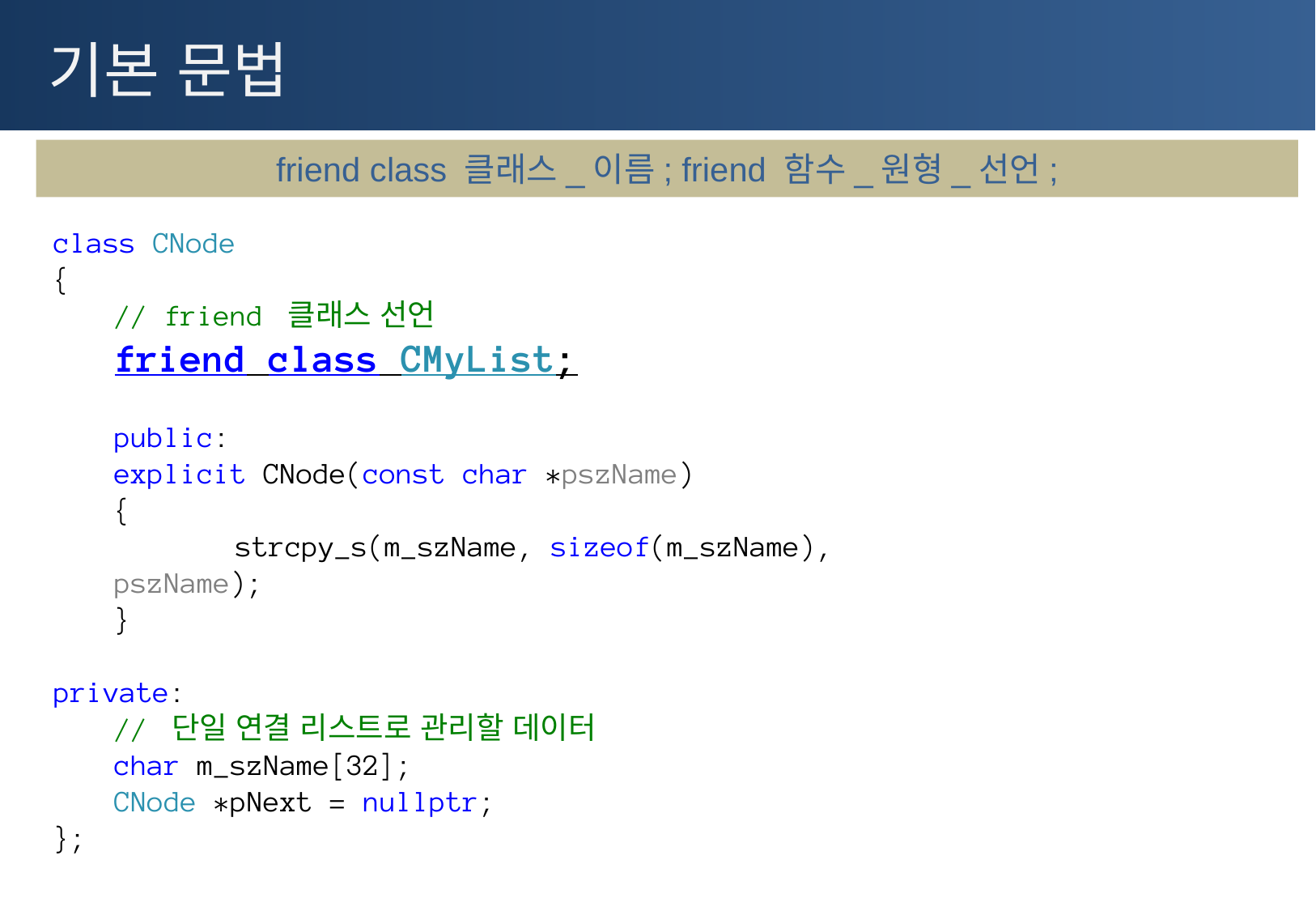

# 기본 문법
friend class 클래스_이름; friend 함수_원형_선언;
class CNode
{
// friend 클래스 선언
friend class CMyList;

public:
explicit CNode(const char *pszName)
{
	strcpy_s(m_szName, sizeof(m_szName), pszName);
}

private:
// 단일 연결 리스트로 관리할 데이터
char m_szName[32];
CNode *pNext = nullptr;
};